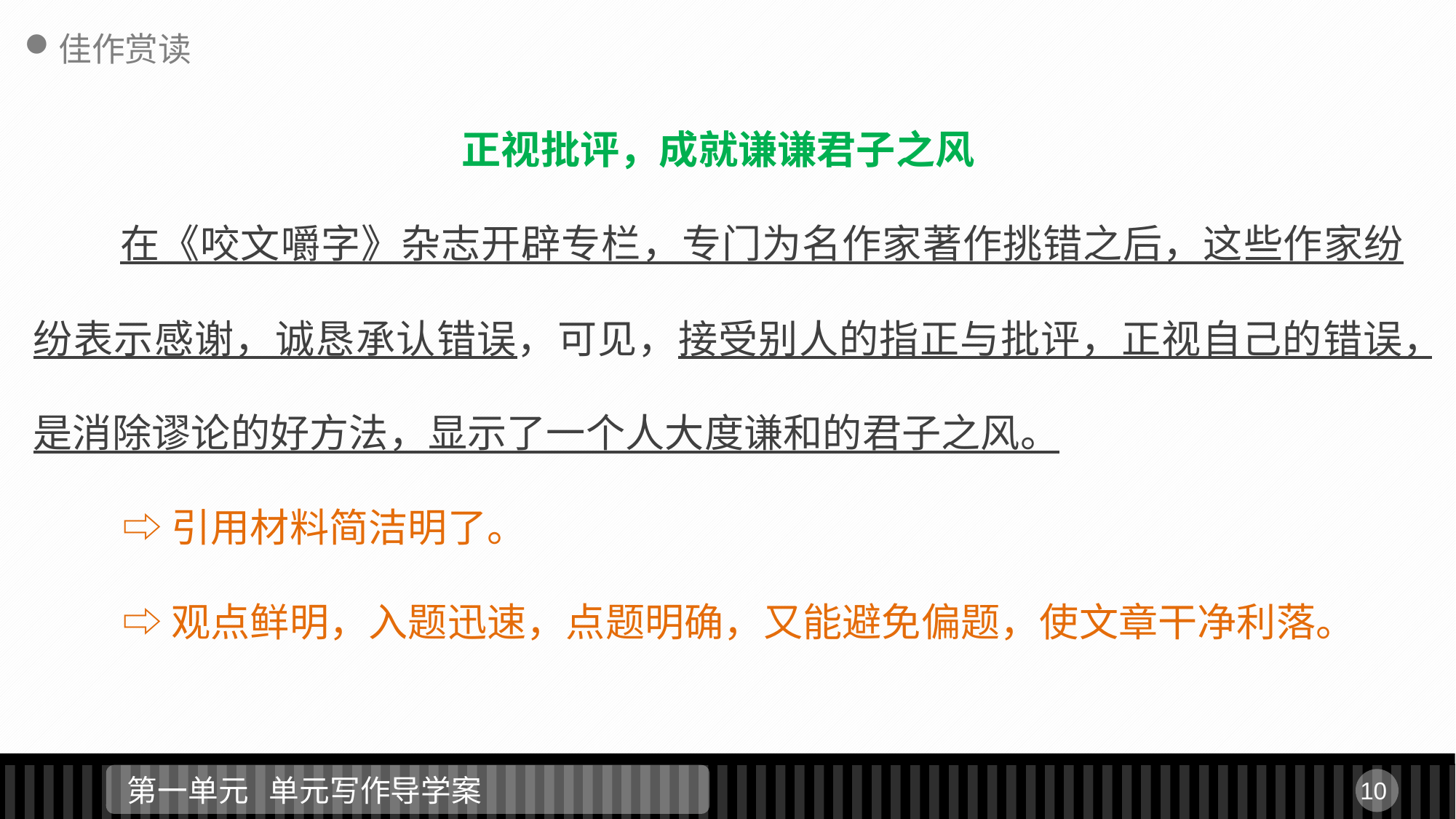

佳作赏读
正视批评，成就谦谦君子之风
        在《咬文嚼字》杂志开辟专栏，专门为名作家著作挑错之后，这些作家纷纷表示感谢，诚恳承认错误，可见，接受别人的指正与批评，正视自己的错误，是消除谬论的好方法，显示了一个人大度谦和的君子之风。
          ⇨引用材料简洁明了。
          ⇨观点鲜明，入题迅速，点题明确，又能避免偏题，使文章干净利落。